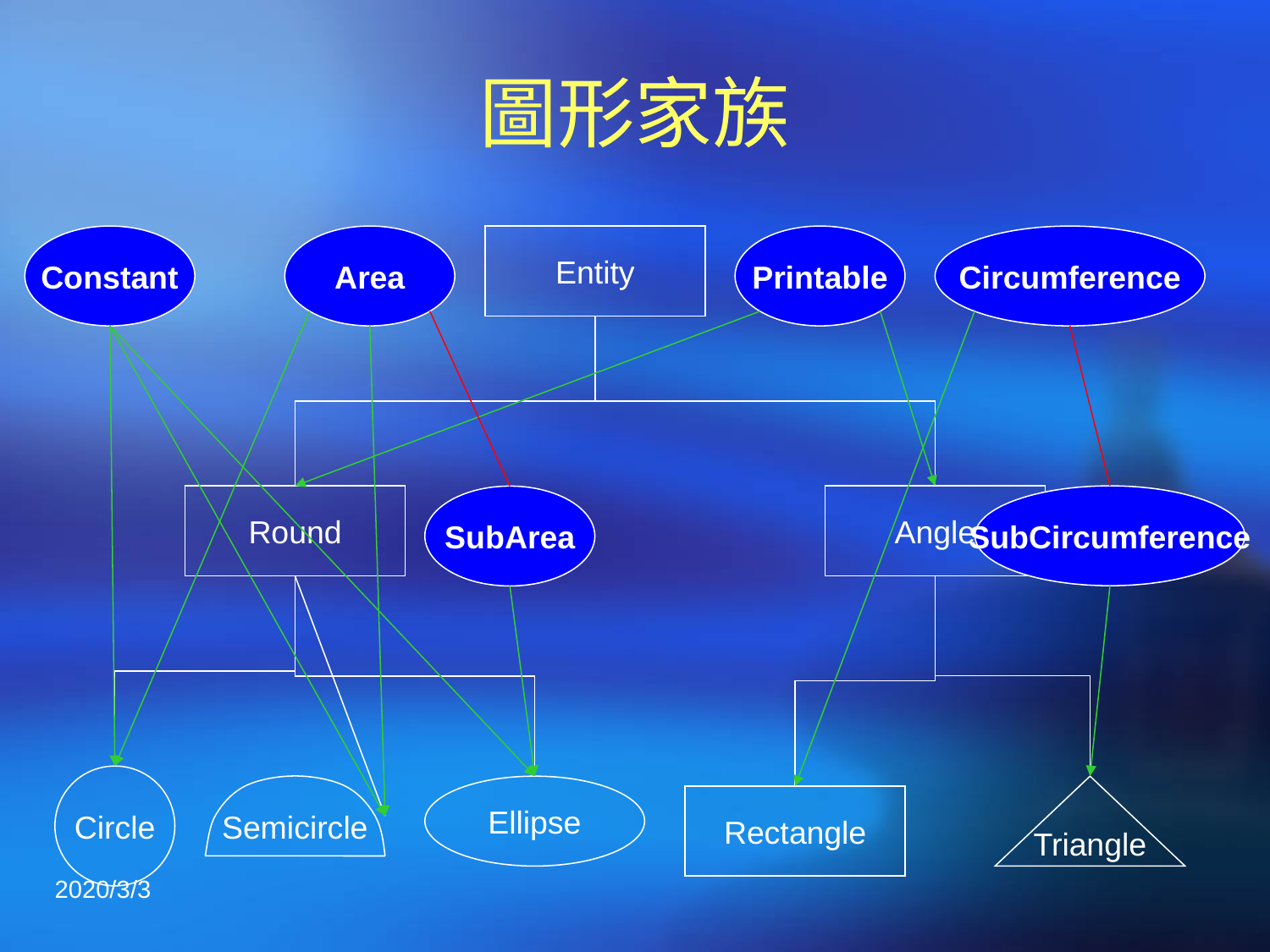

# 圖形家族
Constant
Area
Entity
Printable
Circumference
Round
Angle
SubCircumference
SubArea
Circle

Ellipse
Triangle
Rectangle
Semicircle

2020/3/3